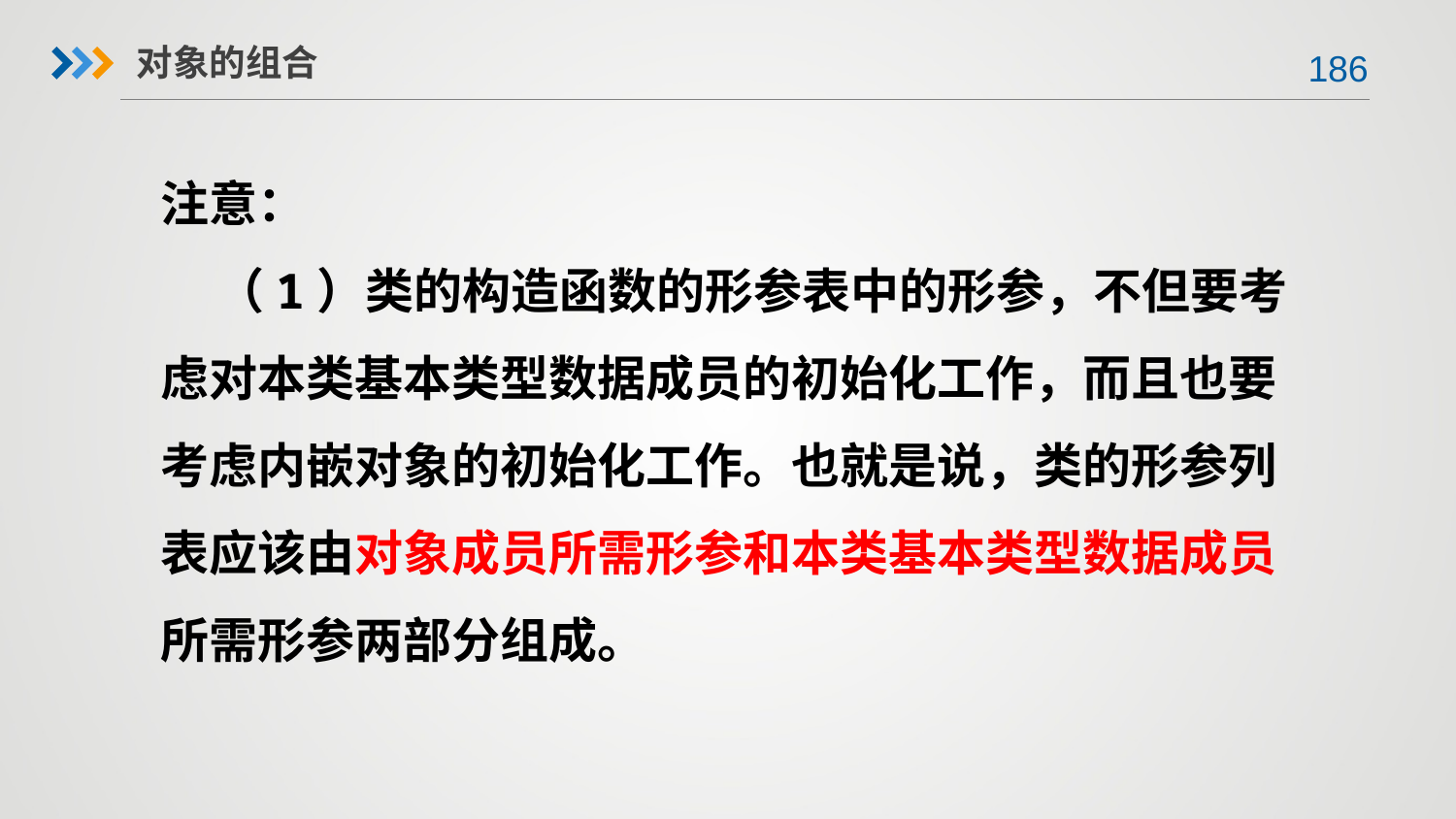

对象的组合
注意：
    （1）类的构造函数的形参表中的形参，不但要考虑对本类基本类型数据成员的初始化工作，而且也要考虑内嵌对象的初始化工作。也就是说，类的形参列表应该由对象成员所需形参和本类基本类型数据成员所需形参两部分组成。